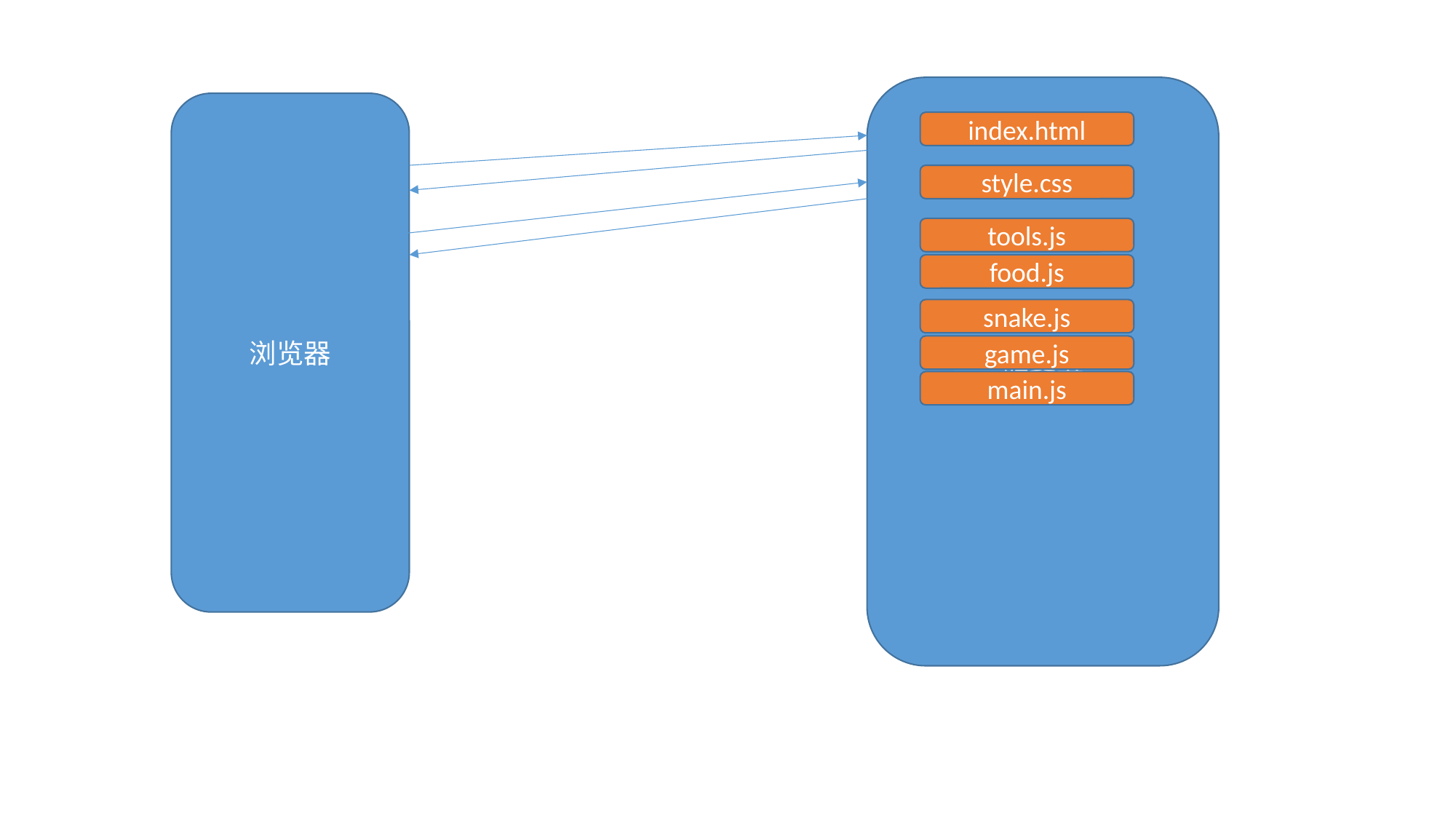

服务器
浏览器
index.html
style.css
tools.js
food.js
snake.js
game.js
main.js